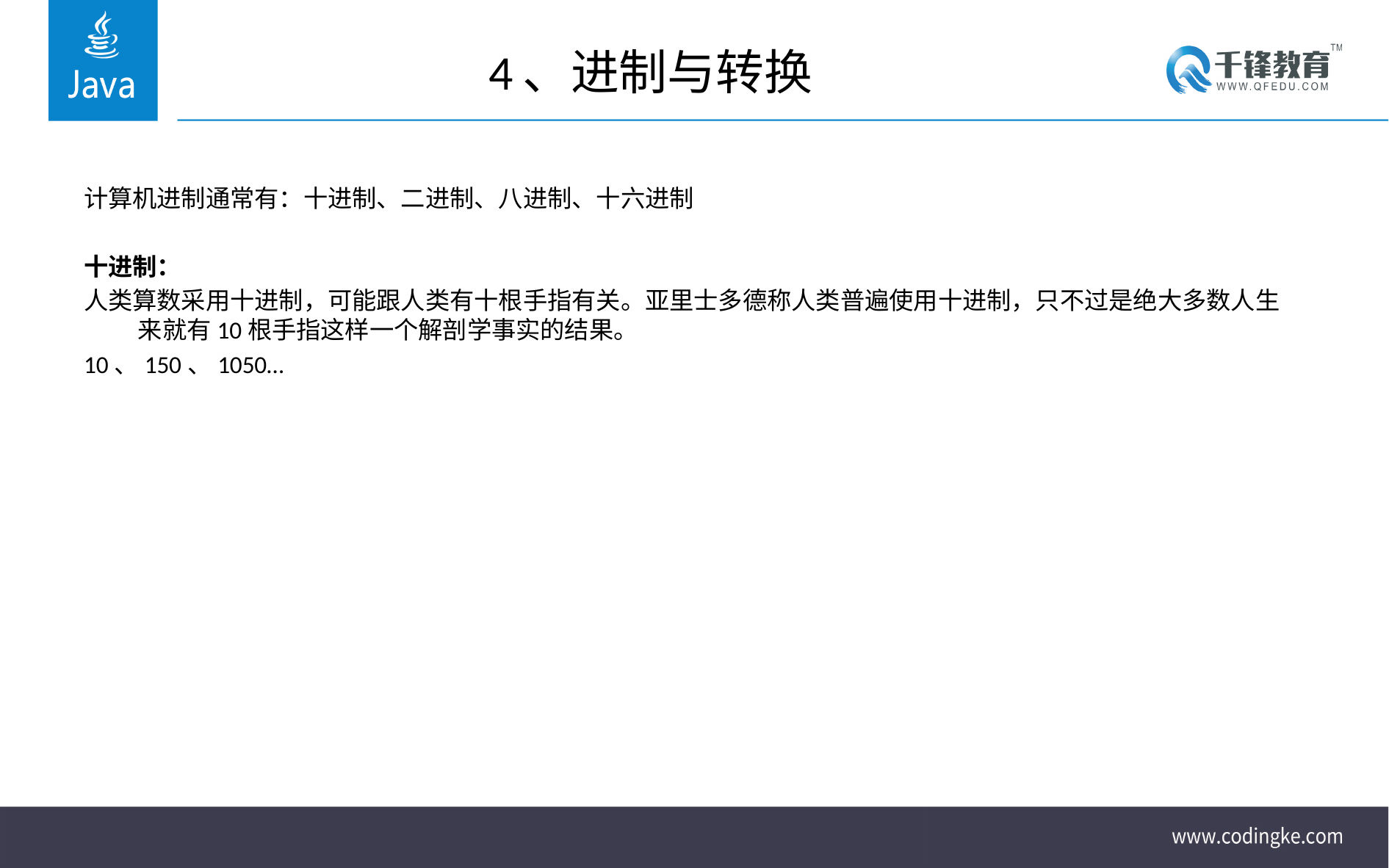

# 4、进制与转换
计算机进制通常有：十进制、二进制、八进制、十六进制

十进制：
人类算数采用十进制，可能跟人类有十根手指有关。亚里士多德称人类普遍使用十进制，只不过是绝大多数人生来就有10根手指这样一个解剖学事实的结果。
10、150、1050…